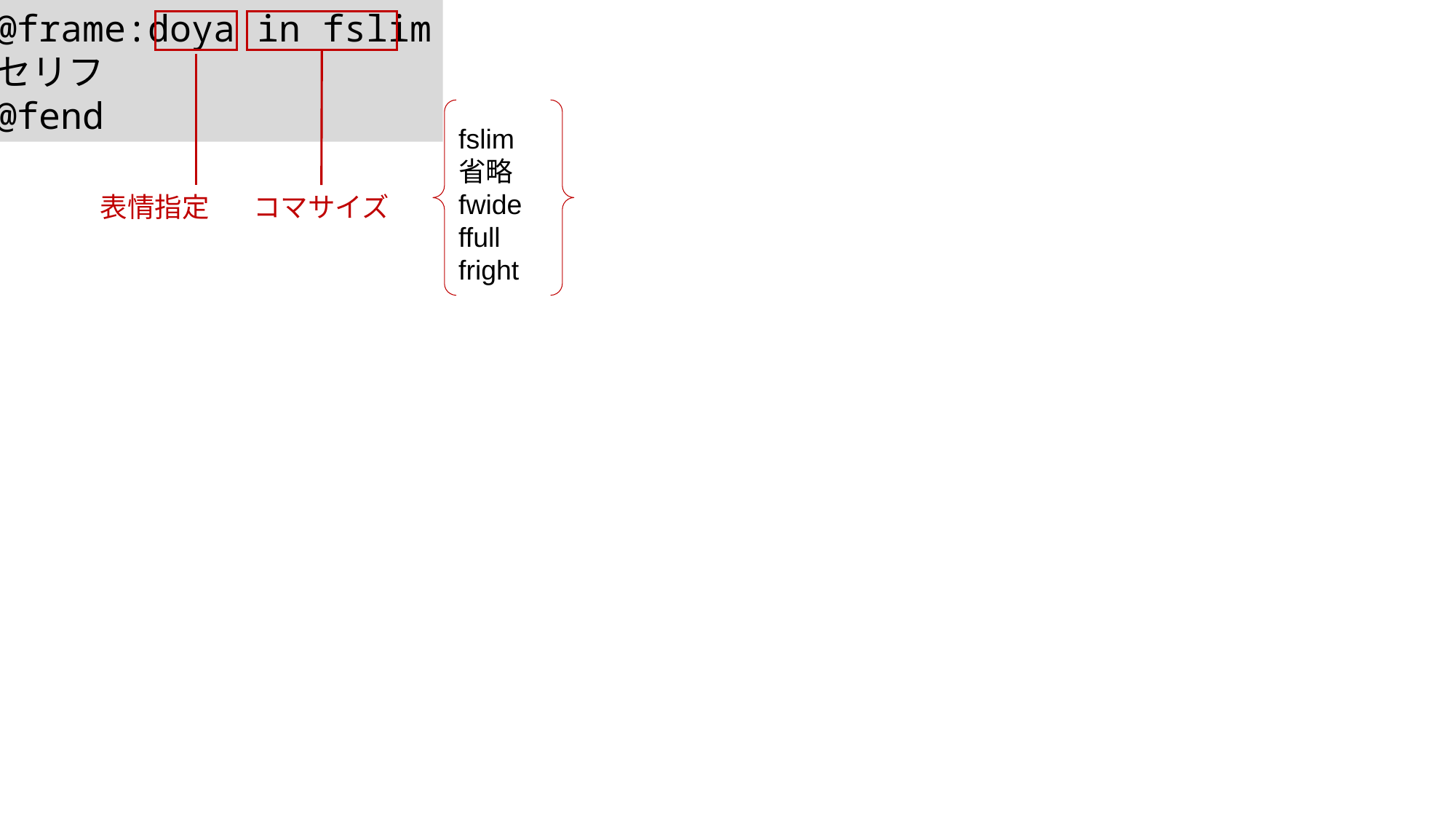

@frame:doya in fslim
セリフ
@fend

fslim
省略
fwide
ffull
fright
表情指定
コマサイズ